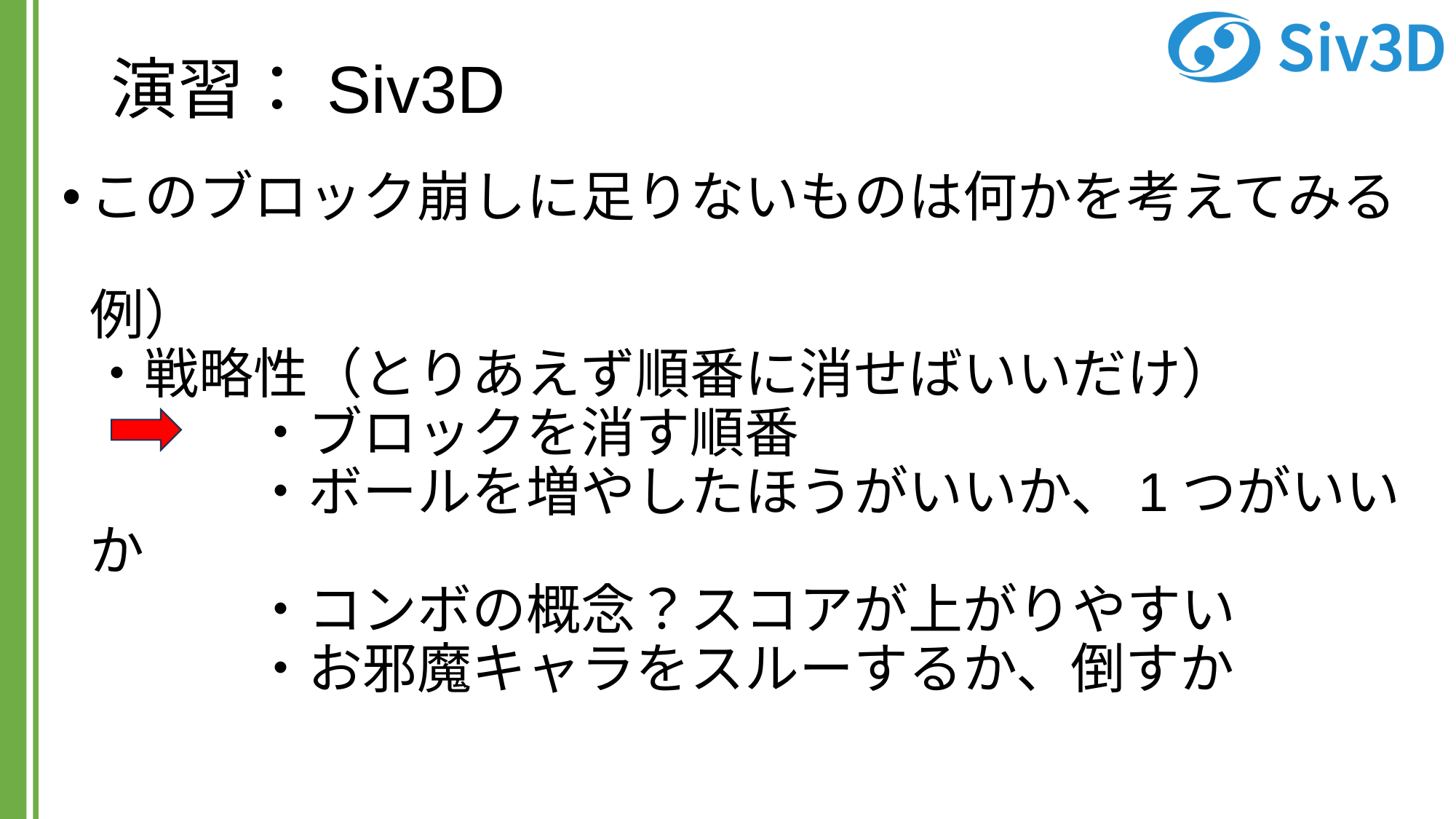

# 演習：Siv3D
このブロック崩しに足りないものは何かを考えてみる
例）
・戦略性（とりあえず順番に消せばいいだけ）
　　　・ブロックを消す順番
　　　・ボールを増やしたほうがいいか、1つがいいか
　　　・コンボの概念？スコアが上がりやすい
　　　・お邪魔キャラをスルーするか、倒すか